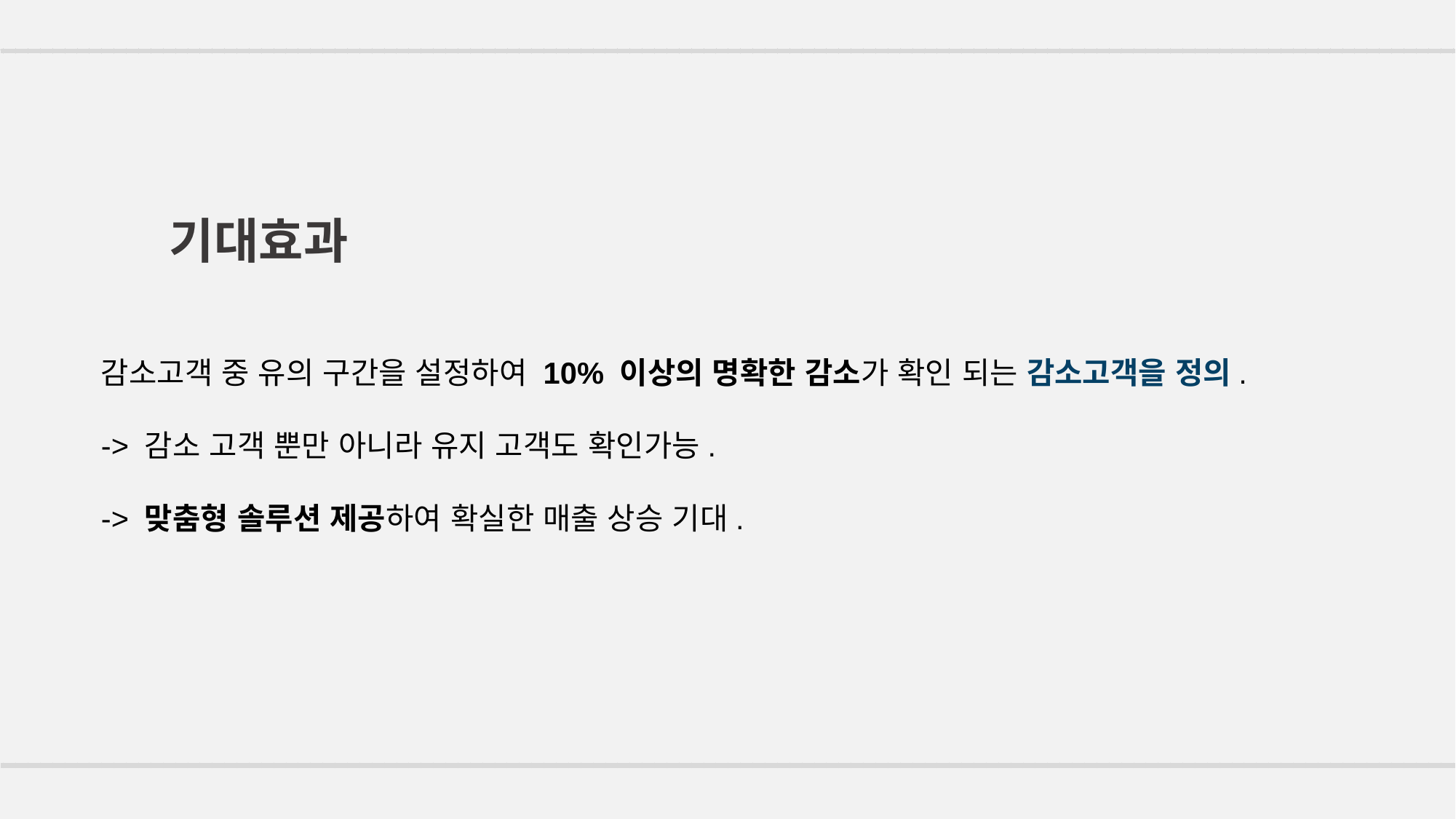

# 기대효과
감소고객 중 유의 구간을 설정하여 10% 이상의 명확한 감소가 확인 되는 감소고객을 정의.

-> 감소 고객 뿐만 아니라 유지 고객도 확인가능.

-> 맞춤형 솔루션 제공하여 확실한 매출 상승 기대.